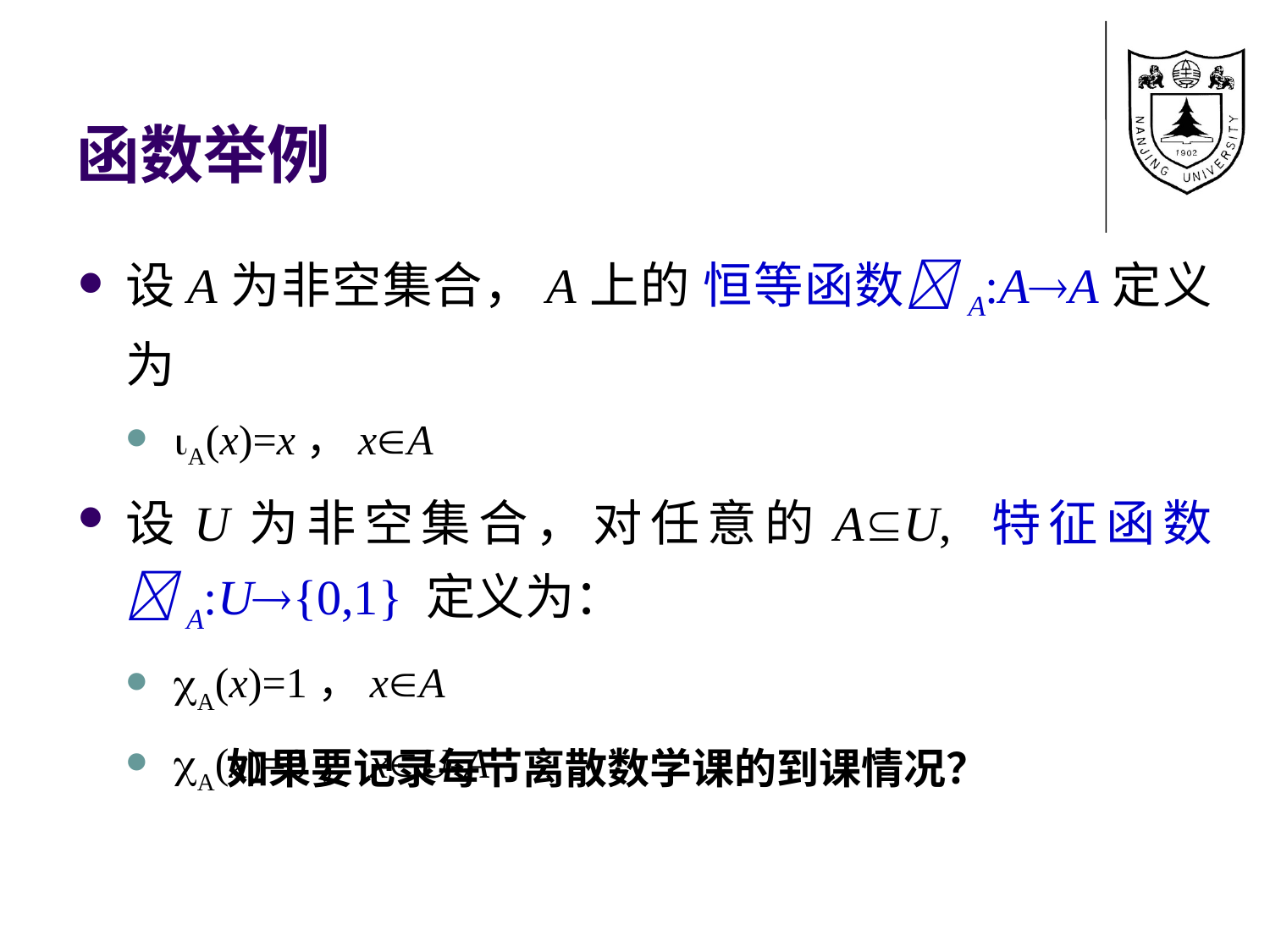

# 函数举例
设A为非空集合，A上的 恒等函数ιA:A→A定义为
ιA(x)=x，x∈A
设U为非空集合，对任意的A⊆U, 特征函数χA:U→{0,1} 定义为：
χA(x)=1，x∈A
χA(x)=0，x∈U-A

如果要记录每节离散数学课的到课情况？